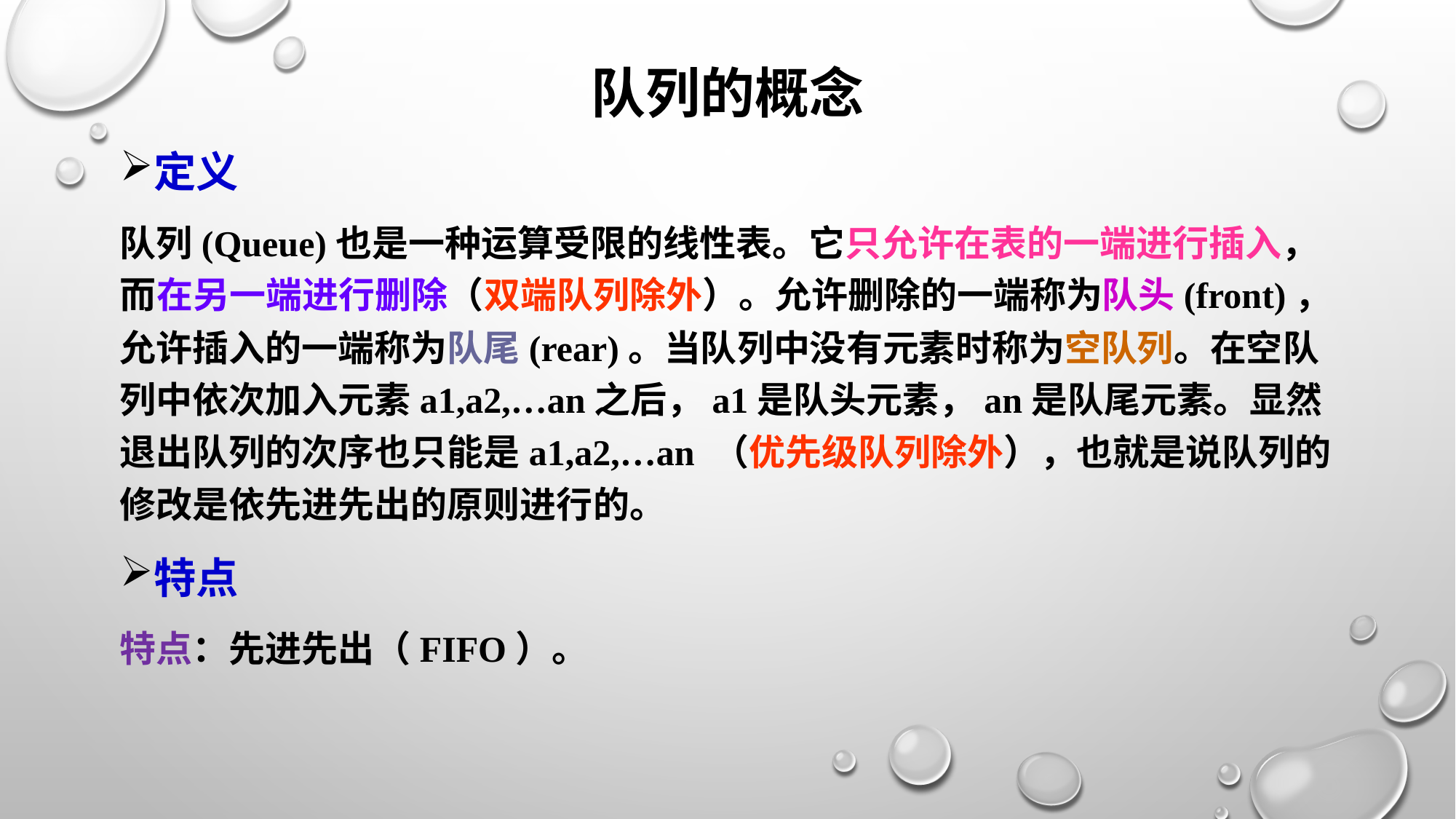

# 队列的概念
定义
队列(Queue)也是一种运算受限的线性表。它只允许在表的一端进行插入，而在另一端进行删除（双端队列除外）。允许删除的一端称为队头(front)，允许插入的一端称为队尾(rear)。当队列中没有元素时称为空队列。在空队列中依次加入元素a1,a2,…an之后，a1是队头元素，an是队尾元素。显然退出队列的次序也只能是a1,a2,…an （优先级队列除外），也就是说队列的修改是依先进先出的原则进行的。
特点
特点：先进先出（FIFO）。